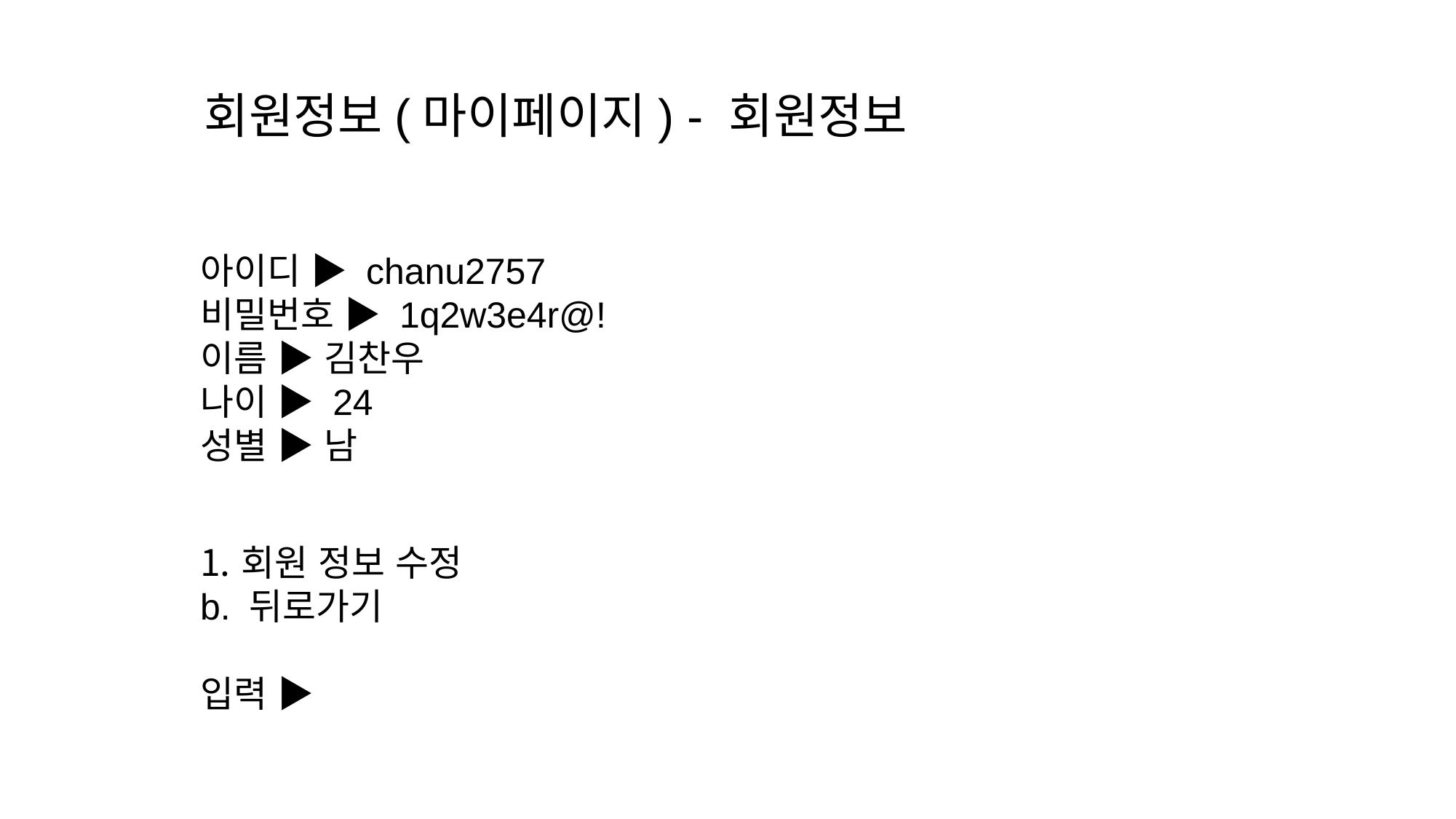

# 회원정보(마이페이지) - 회원정보
아이디 ▶ chanu2757
비밀번호 ▶ 1q2w3e4r@!
이름 ▶ 김찬우
나이 ▶ 24
성별 ▶ 남
회원 정보 수정
b. 뒤로가기

입력 ▶